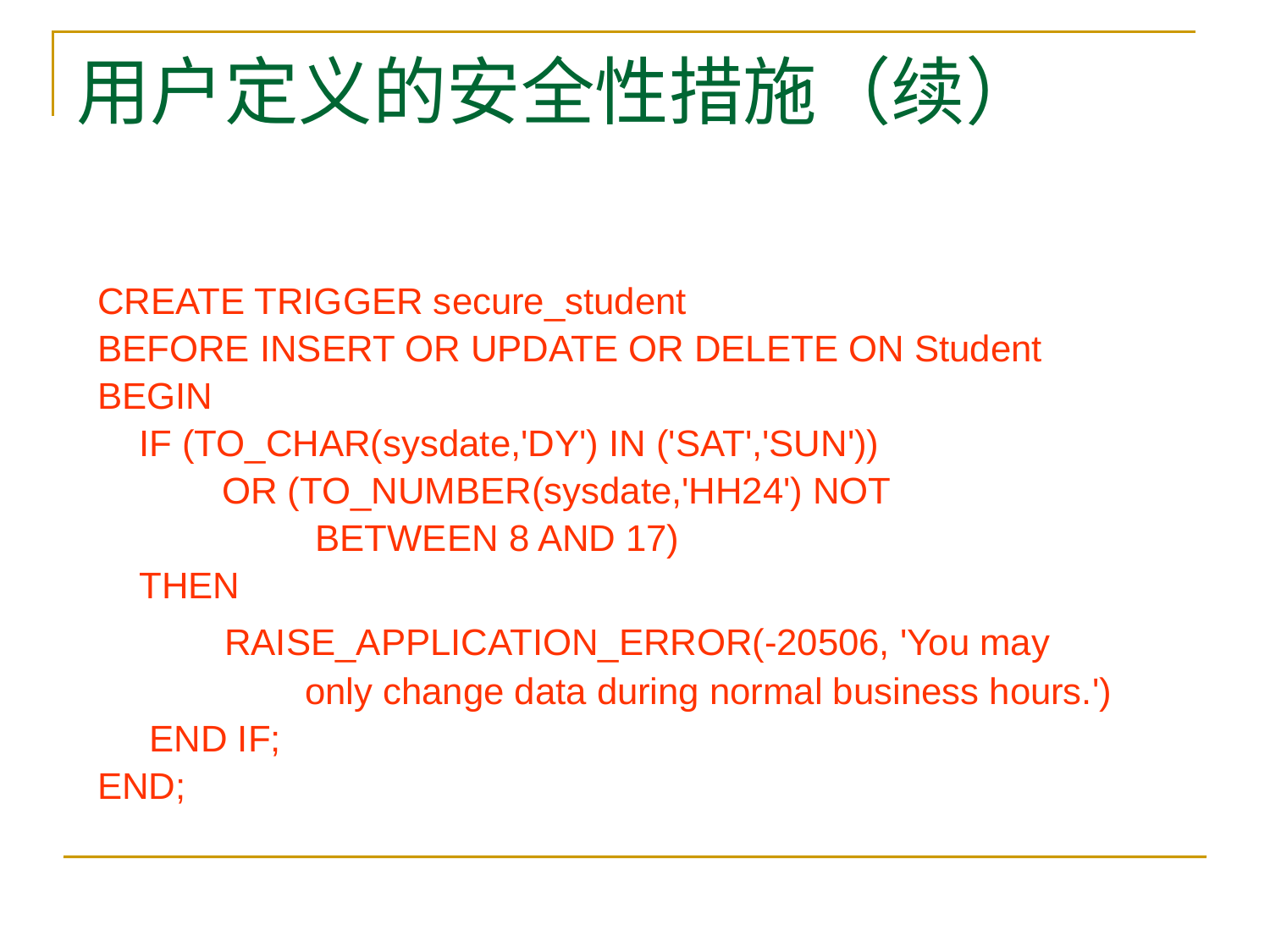

# 用户定义的安全性措施（续）
CREATE TRIGGER secure_student
BEFORE INSERT OR UPDATE OR DELETE ON Student
BEGIN
    IF (TO_CHAR(sysdate,'DY') IN ('SAT','SUN'))
            OR (TO_NUMBER(sysdate,'HH24') NOT
                     BETWEEN 8 AND 17)
    THEN
          RAISE_APPLICATION_ERROR(-20506, 'You may
                    only change data during normal business hours.')
     END IF;
END;